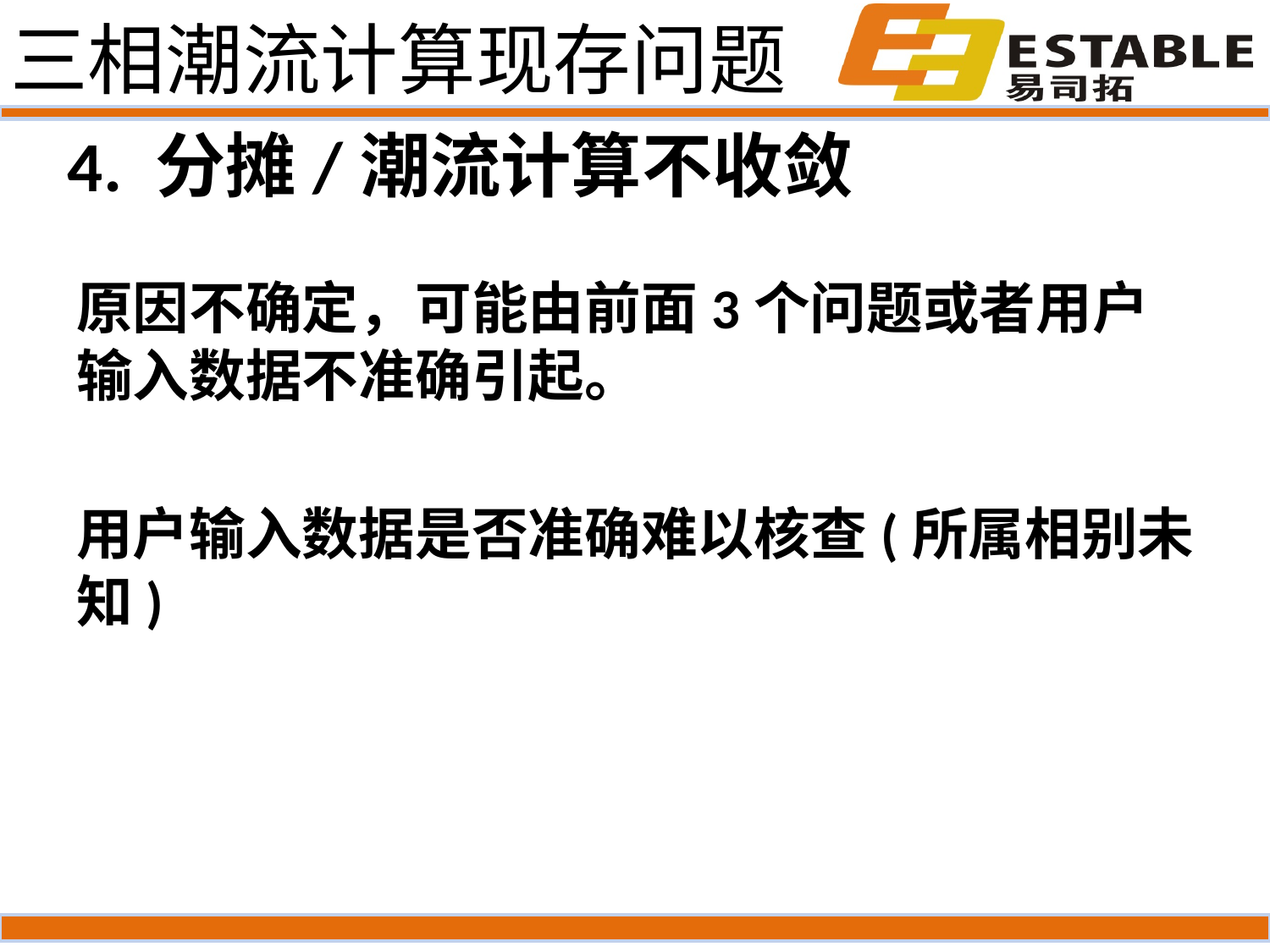

# 三相潮流计算现存问题
4. 分摊/潮流计算不收敛
原因不确定，可能由前面3个问题或者用户输入数据不准确引起。

用户输入数据是否准确难以核查(所属相别未知)